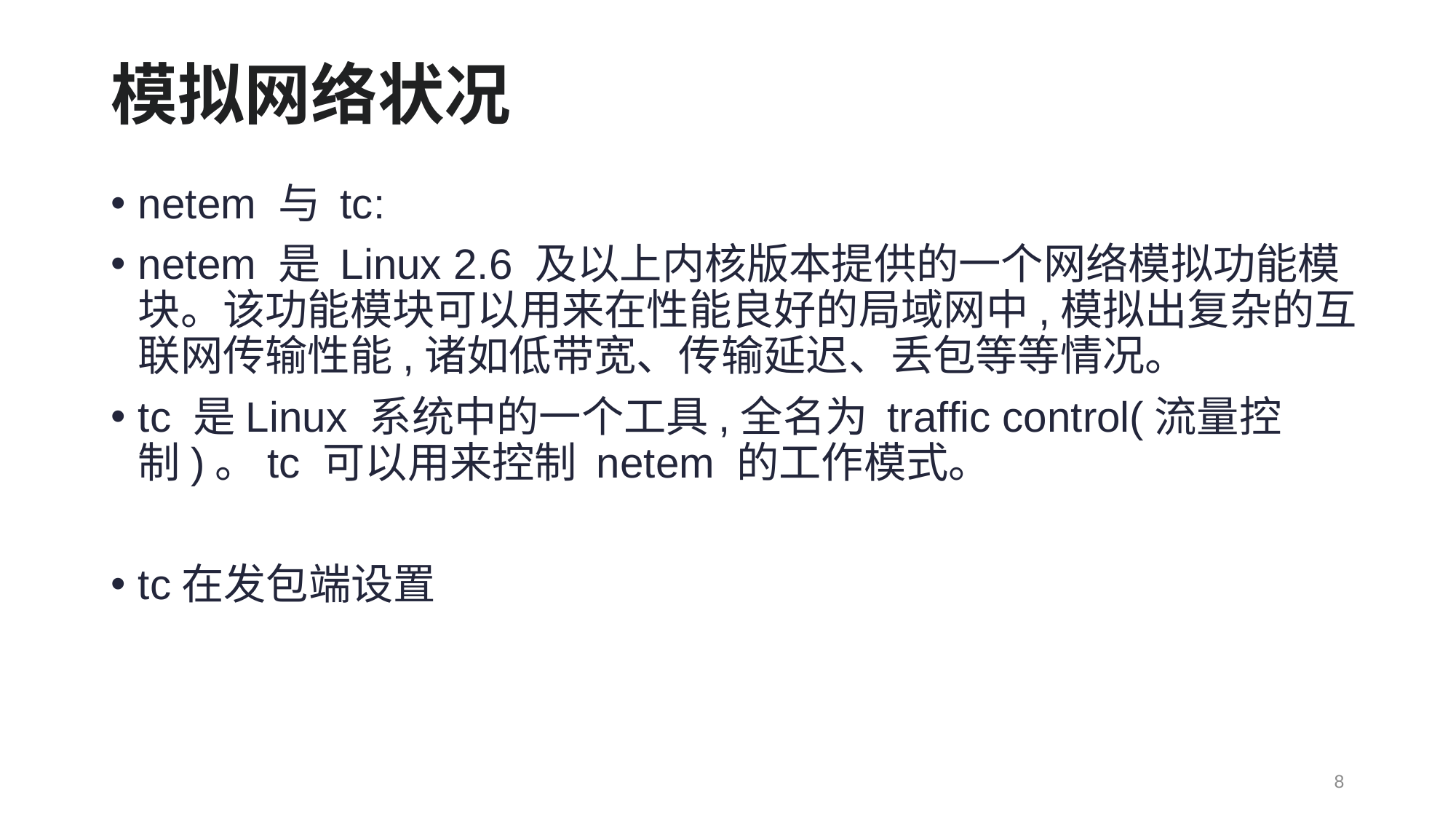

# 模拟网络状况
netem 与 tc:
netem 是 Linux 2.6 及以上内核版本提供的一个网络模拟功能模块。该功能模块可以用来在性能良好的局域网中,模拟出复杂的互联网传输性能,诸如低带宽、传输延迟、丢包等等情况。
tc 是Linux 系统中的一个工具,全名为 traffic control(流量控制)。tc 可以用来控制 netem 的工作模式。

tc在发包端设置
8